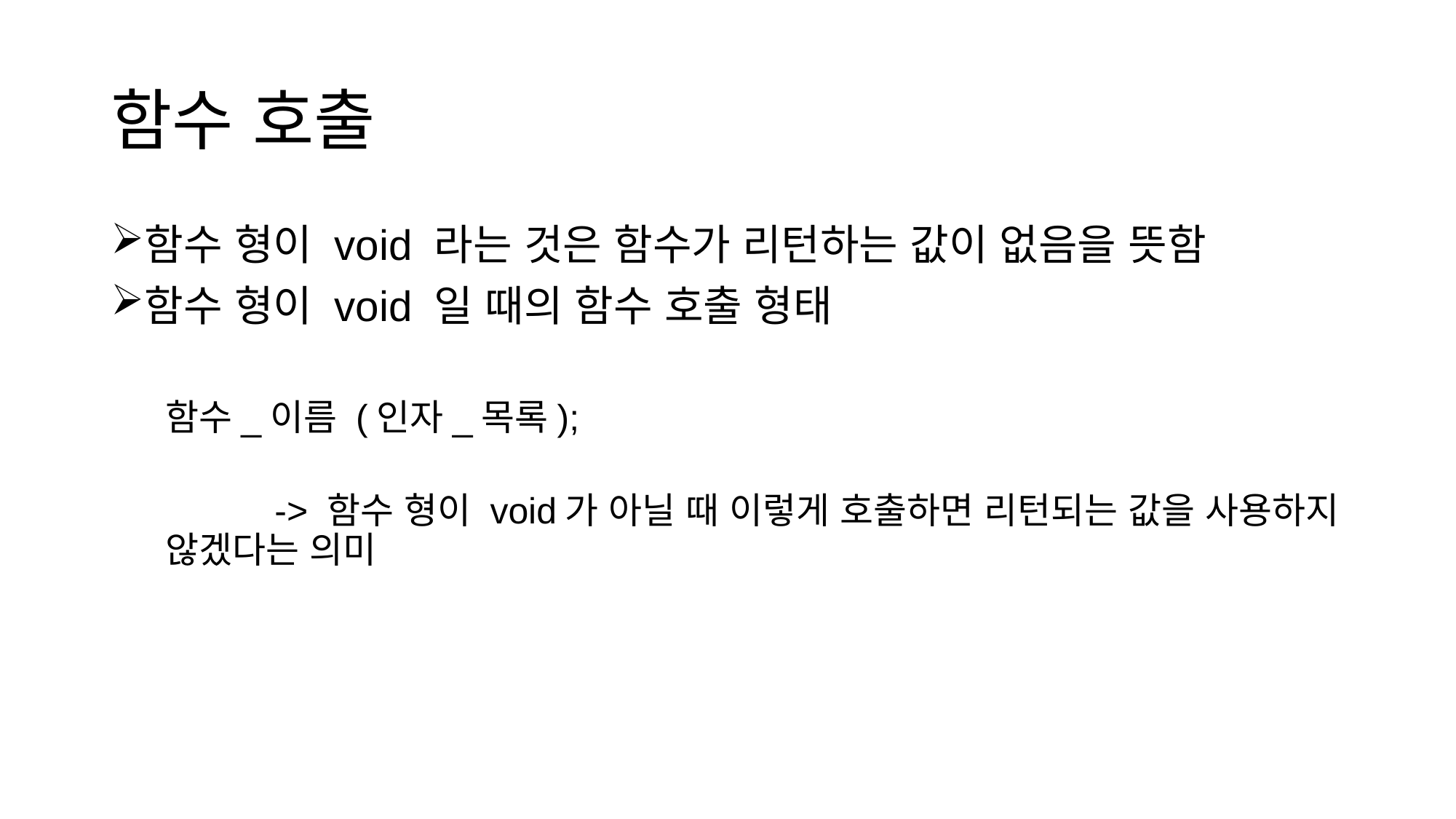

# 함수 호출
함수 형이 void 라는 것은 함수가 리턴하는 값이 없음을 뜻함
함수 형이 void 일 때의 함수 호출 형태

함수_이름 (인자_목록);

	-> 함수 형이 void가 아닐 때 이렇게 호출하면 리턴되는 값을 사용하지 않겠다는 의미